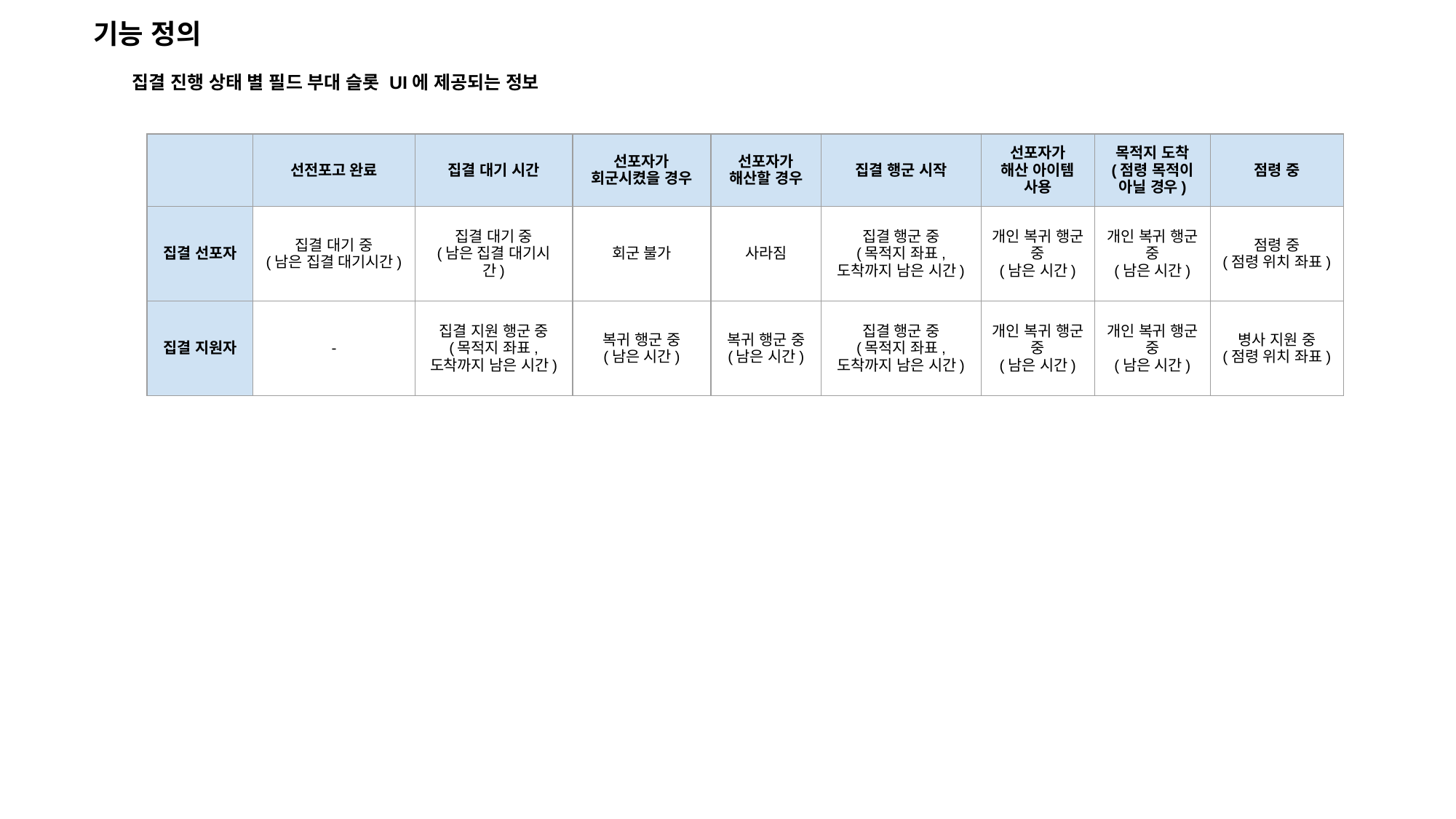

기능 정의
집결 진행 상태 별 필드 부대 슬롯 UI에 제공되는 정보

|  | 선전포고 완료 | 집결 대기 시간 | 선포자가 회군시켰을 경우 | 선포자가 해산할 경우 | 집결 행군 시작 | 선포자가 해산 아이템 사용 | 목적지 도착 (점령 목적이 아닐 경우) | 점령 중 |
| --- | --- | --- | --- | --- | --- | --- | --- | --- |
| 집결 선포자 | 집결 대기 중 (남은 집결 대기시간) | 집결 대기 중 (남은 집결 대기시간) | 회군 불가 | 사라짐 | 집결 행군 중 (목적지 좌표, 도착까지 남은 시간) | 개인 복귀 행군 중 (남은 시간) | 개인 복귀 행군 중 (남은 시간) | 점령 중 (점령 위치 좌표) |
| 집결 지원자 | - | 집결 지원 행군 중 (목적지 좌표, 도착까지 남은 시간) | 복귀 행군 중 (남은 시간) | 복귀 행군 중 (남은 시간) | 집결 행군 중 (목적지 좌표, 도착까지 남은 시간) | 개인 복귀 행군 중 (남은 시간) | 개인 복귀 행군 중 (남은 시간) | 병사 지원 중 (점령 위치 좌표) |